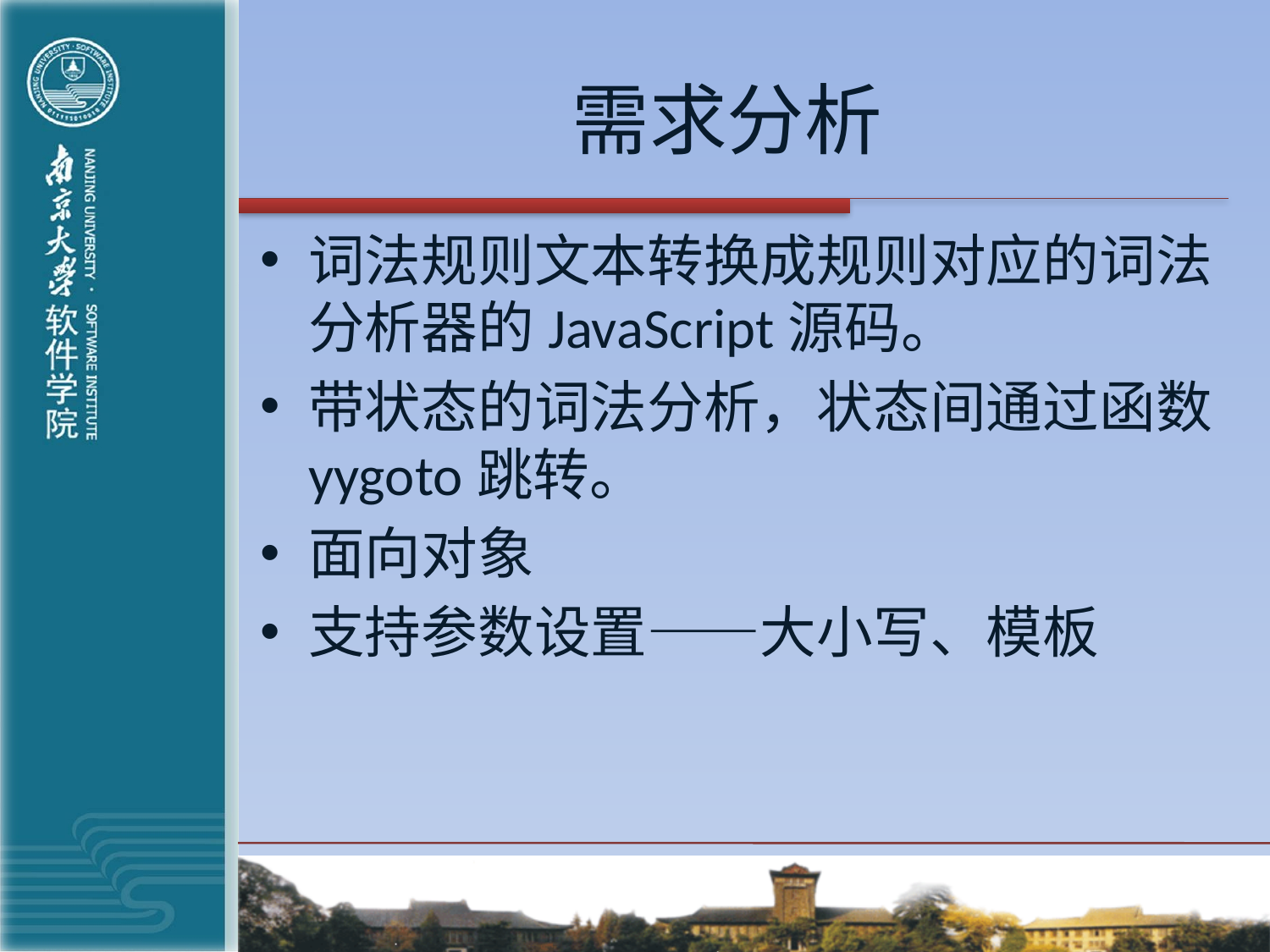

# 需求分析
词法规则文本转换成规则对应的词法分析器的JavaScript源码。
带状态的词法分析，状态间通过函数yygoto跳转。
面向对象
支持参数设置——大小写、模板